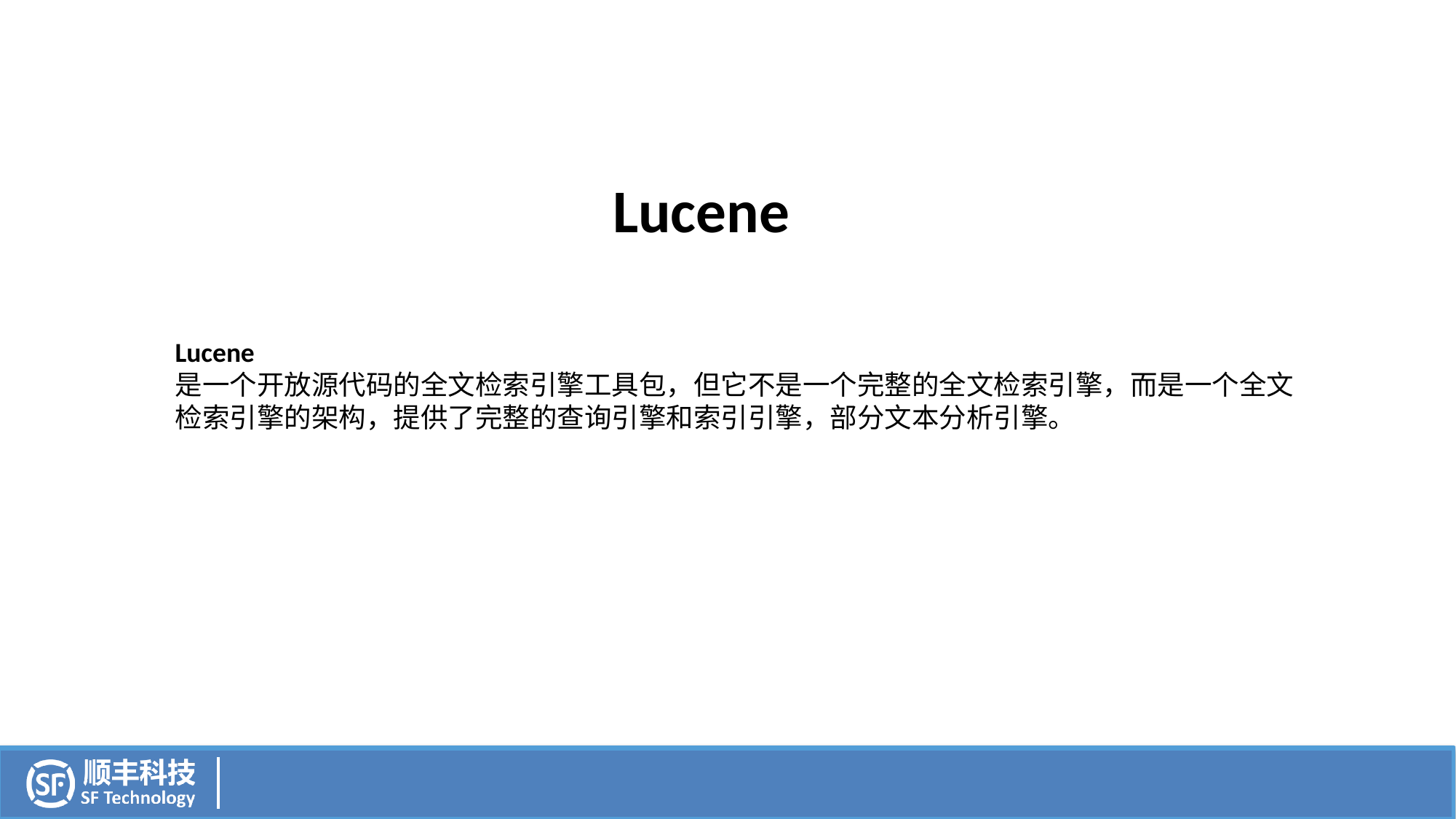

Lucene
Lucene
是一个开放源代码的全文检索引擎工具包，但它不是一个完整的全文检索引擎，而是一个全文检索引擎的架构，提供了完整的查询引擎和索引引擎，部分文本分析引擎。